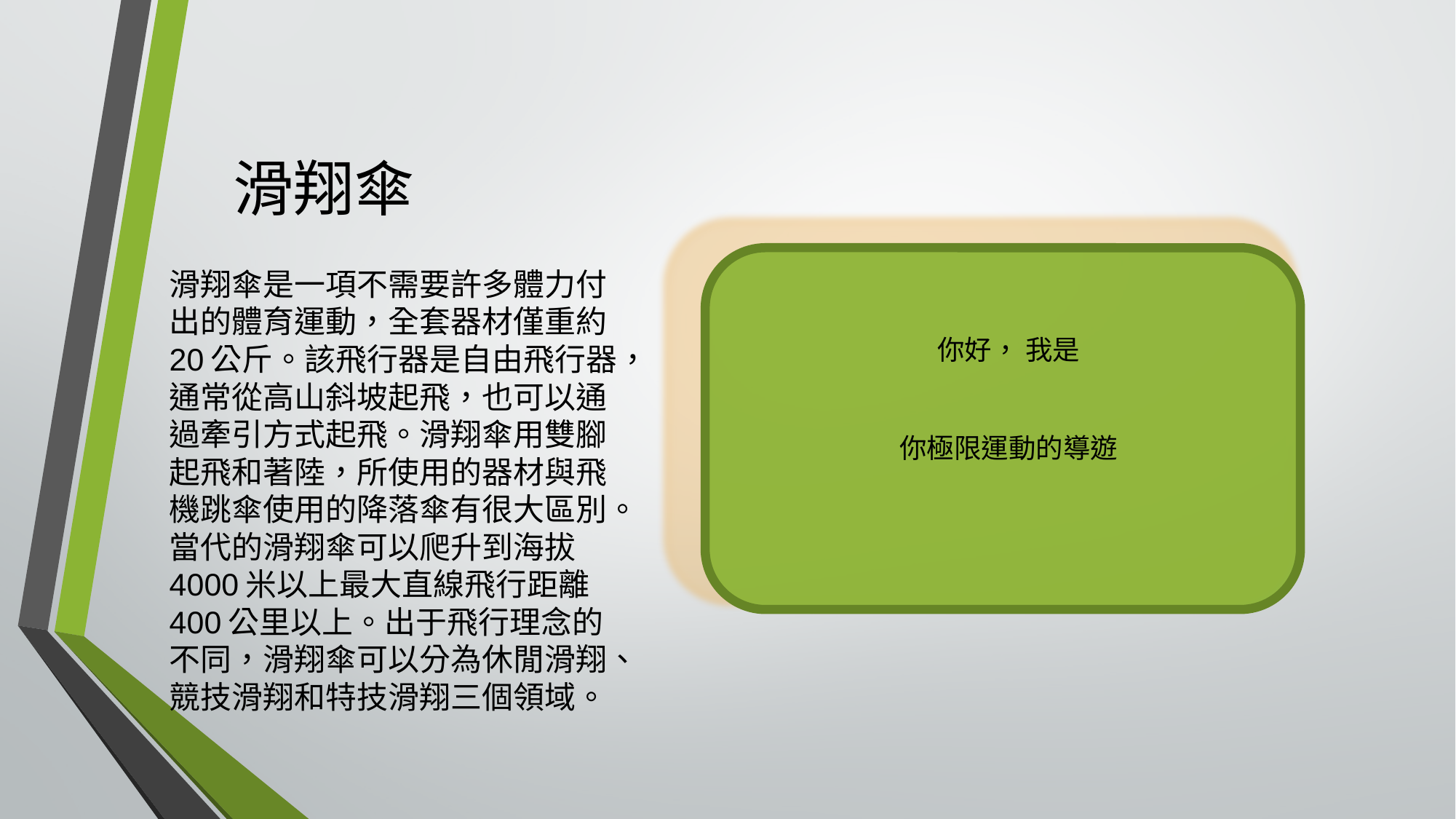

# 滑翔傘

滑翔傘是一項不需要許多體力付出的體育運動，全套器材僅重約20公斤。該飛行器是自由飛行器，通常從高山斜坡起飛，也可以通過牽引方式起飛。滑翔傘用雙腳起飛和著陸，所使用的器材與飛機跳傘使用的降落傘有很大區別。當代的滑翔傘可以爬升到海拔4000米以上最大直線飛行距離400公里以上。出于飛行理念的不同，滑翔傘可以分為休閒滑翔、競技滑翔和特技滑翔三個領域。
你好， 我是

你極限運動的導遊